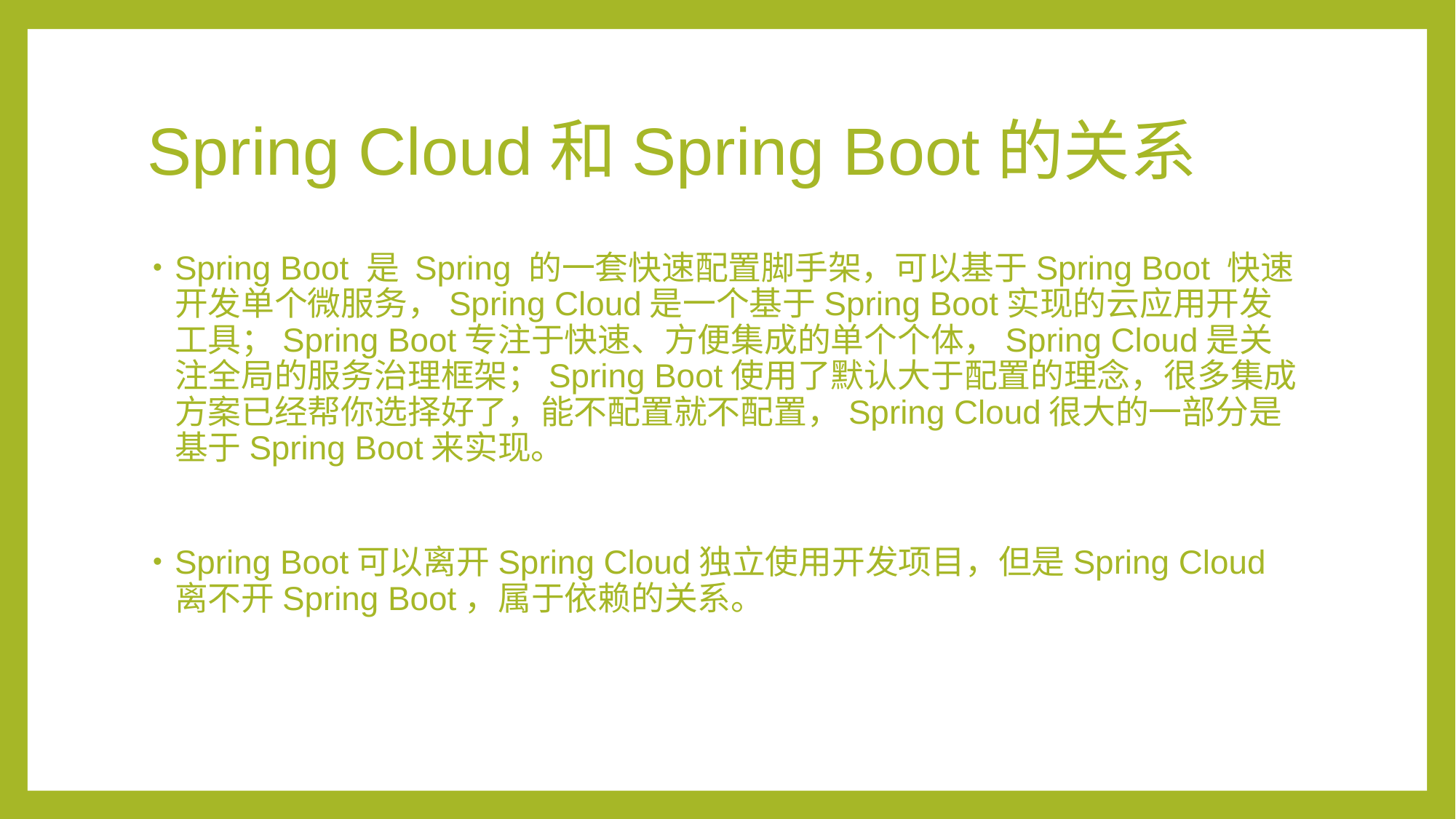

# Spring Cloud和Spring Boot的关系
Spring Boot 是 Spring 的一套快速配置脚手架，可以基于Spring Boot 快速开发单个微服务，Spring Cloud是一个基于Spring Boot实现的云应用开发工具；Spring Boot专注于快速、方便集成的单个个体，Spring Cloud是关注全局的服务治理框架；Spring Boot使用了默认大于配置的理念，很多集成方案已经帮你选择好了，能不配置就不配置，Spring Cloud很大的一部分是基于Spring Boot来实现。

Spring Boot可以离开Spring Cloud独立使用开发项目，但是Spring Cloud离不开Spring Boot，属于依赖的关系。